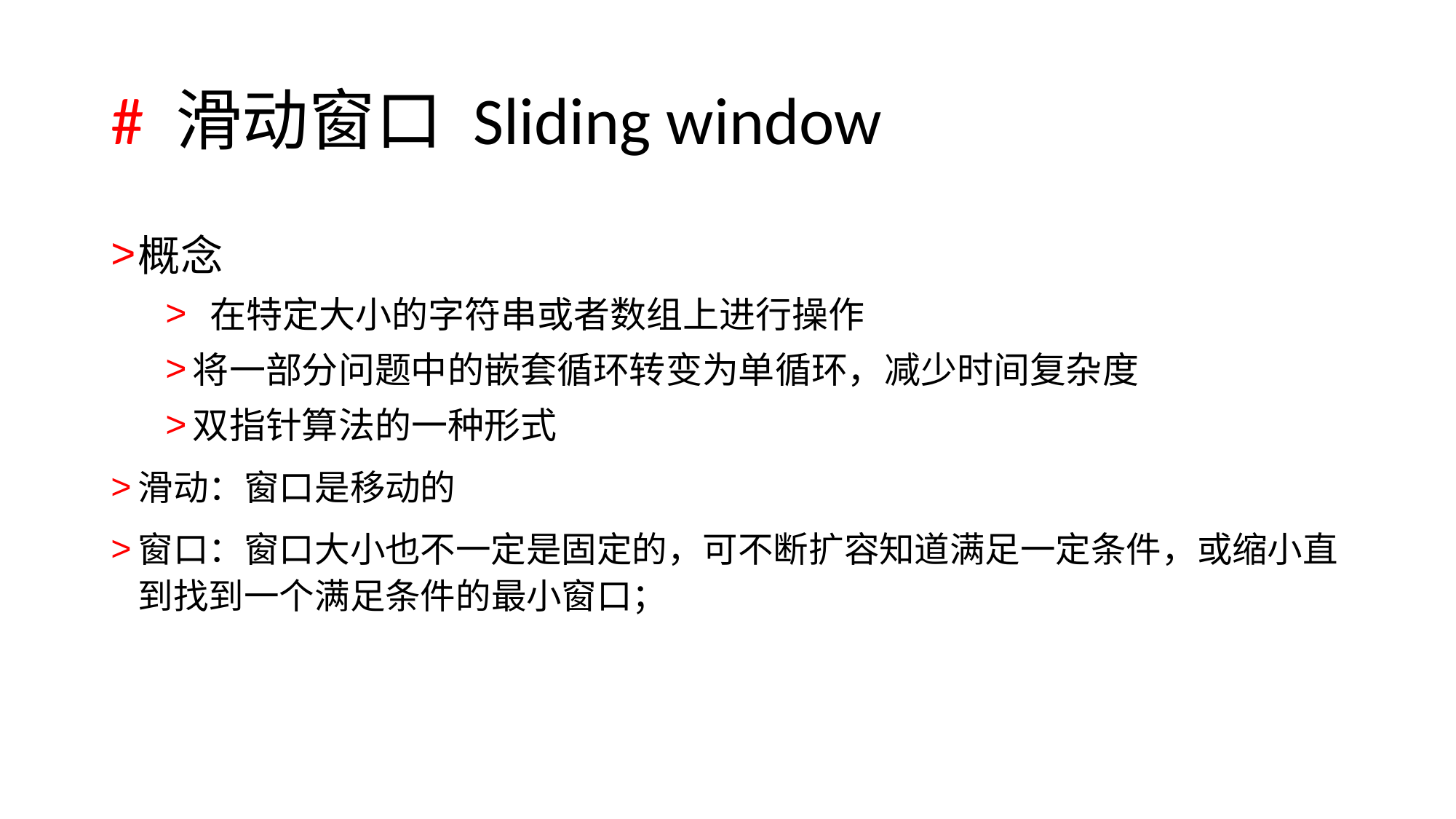

# # 滑动窗口 Sliding window
概念
 在特定大小的字符串或者数组上进行操作
将一部分问题中的嵌套循环转变为单循环，减少时间复杂度
双指针算法的一种形式
滑动：窗口是移动的
窗口：窗口大小也不一定是固定的，可不断扩容知道满足一定条件，或缩小直到找到一个满足条件的最小窗口；